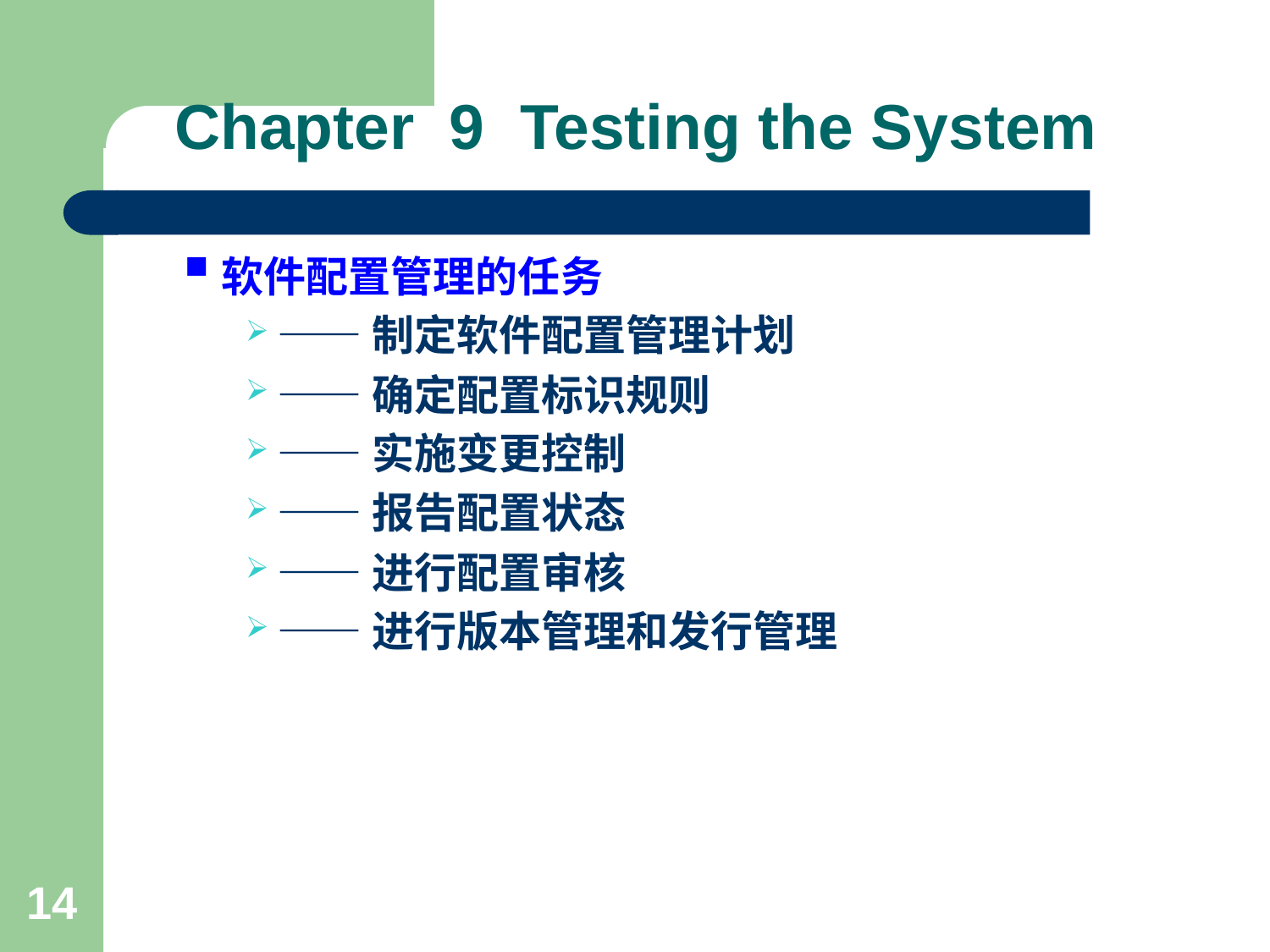

# Chapter  9  Testing the System
软件配置管理的任务
——制定软件配置管理计划
——确定配置标识规则
——实施变更控制
——报告配置状态
——进行配置审核
——进行版本管理和发行管理

14